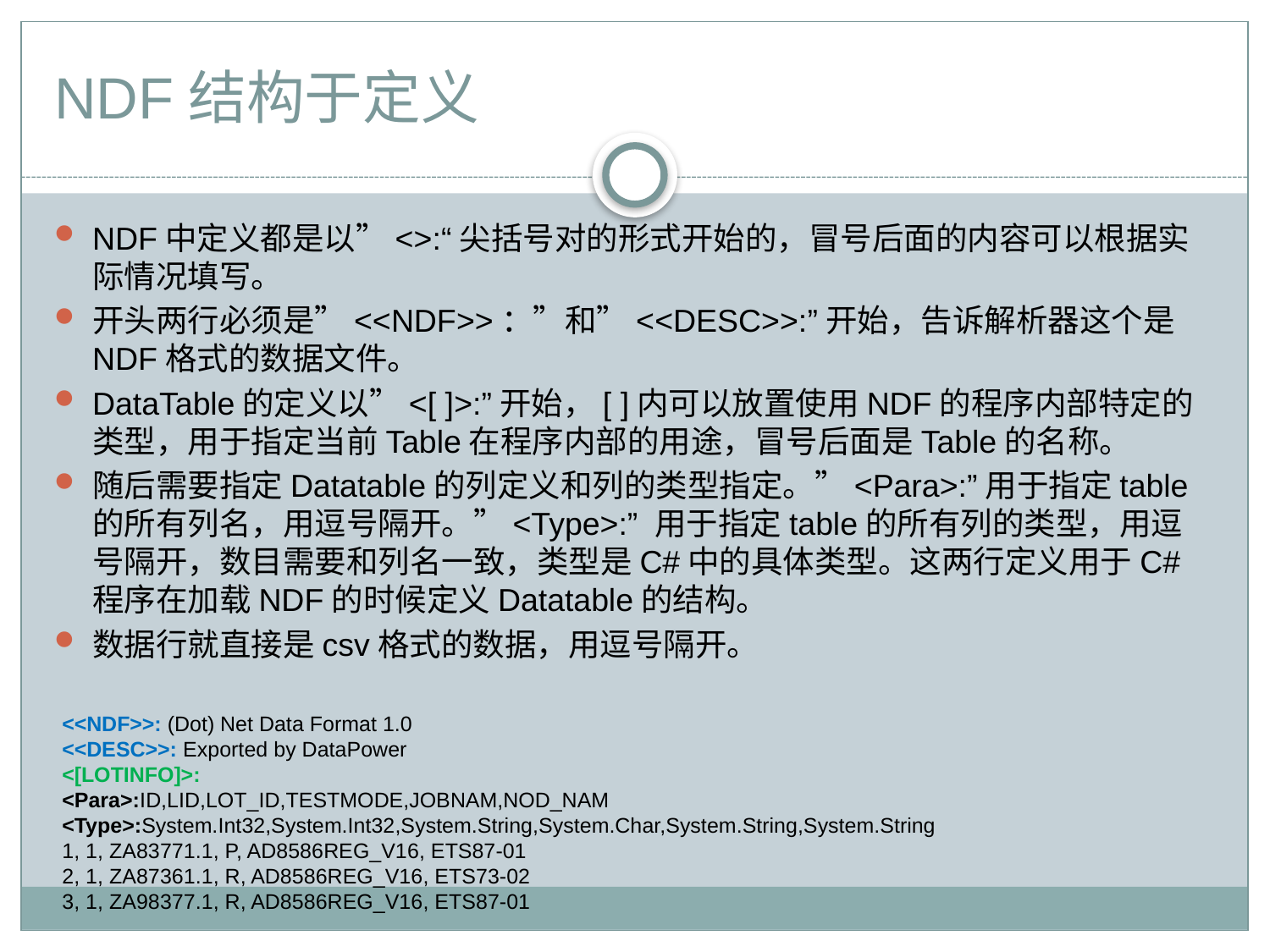

# NDF结构于定义
NDF中定义都是以”<>:“尖括号对的形式开始的，冒号后面的内容可以根据实际情况填写。
开头两行必须是”<<NDF>>：”和”<<DESC>>:”开始，告诉解析器这个是NDF格式的数据文件。
DataTable的定义以”<[ ]>:”开始，[ ]内可以放置使用NDF的程序内部特定的类型，用于指定当前Table在程序内部的用途，冒号后面是Table的名称。
随后需要指定Datatable的列定义和列的类型指定。”<Para>:”用于指定table的所有列名，用逗号隔开。”<Type>:” 用于指定table的所有列的类型，用逗号隔开，数目需要和列名一致，类型是C#中的具体类型。这两行定义用于C#程序在加载NDF的时候定义Datatable的结构。
数据行就直接是csv格式的数据，用逗号隔开。

<<NDF>>: (Dot) Net Data Format 1.0
<<DESC>>: Exported by DataPower
<[LOTINFO]>:
<Para>:ID,LID,LOT_ID,TESTMODE,JOBNAM,NOD_NAM
<Type>:System.Int32,System.Int32,System.String,System.Char,System.String,System.String
1, 1, ZA83771.1, P, AD8586REG_V16, ETS87-01
2, 1, ZA87361.1, R, AD8586REG_V16, ETS73-02
3, 1, ZA98377.1, R, AD8586REG_V16, ETS87-01